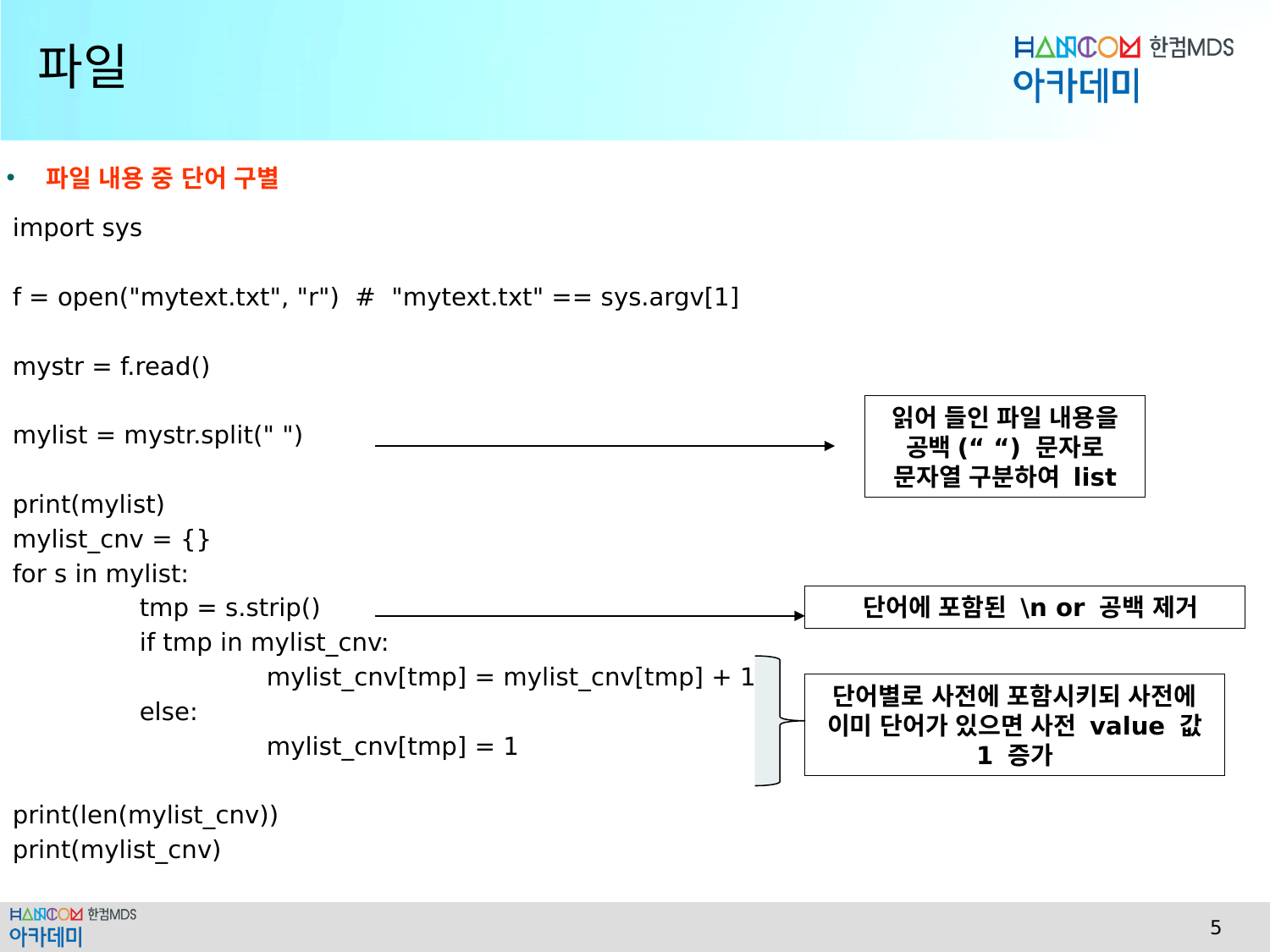

# 파일
파일 내용 중 단어 구별
import sys

f = open("mytext.txt", "r")  #  "mytext.txt" == sys.argv[1]

mystr = f.read()

mylist = mystr.split(" ")

print(mylist)
mylist_cnv = {}
for s in mylist:
	tmp = s.strip()
	if tmp in mylist_cnv:
		mylist_cnv[tmp] = mylist_cnv[tmp] + 1
	else:
		mylist_cnv[tmp] = 1

print(len(mylist_cnv))
print(mylist_cnv)
읽어 들인 파일 내용을 공백(“ “) 문자로 문자열 구분하여 list
 단어에 포함된 \n or 공백 제거

단어별로 사전에 포함시키되 사전에 이미 단어가 있으면 사전 value 값 1 증가
                               5